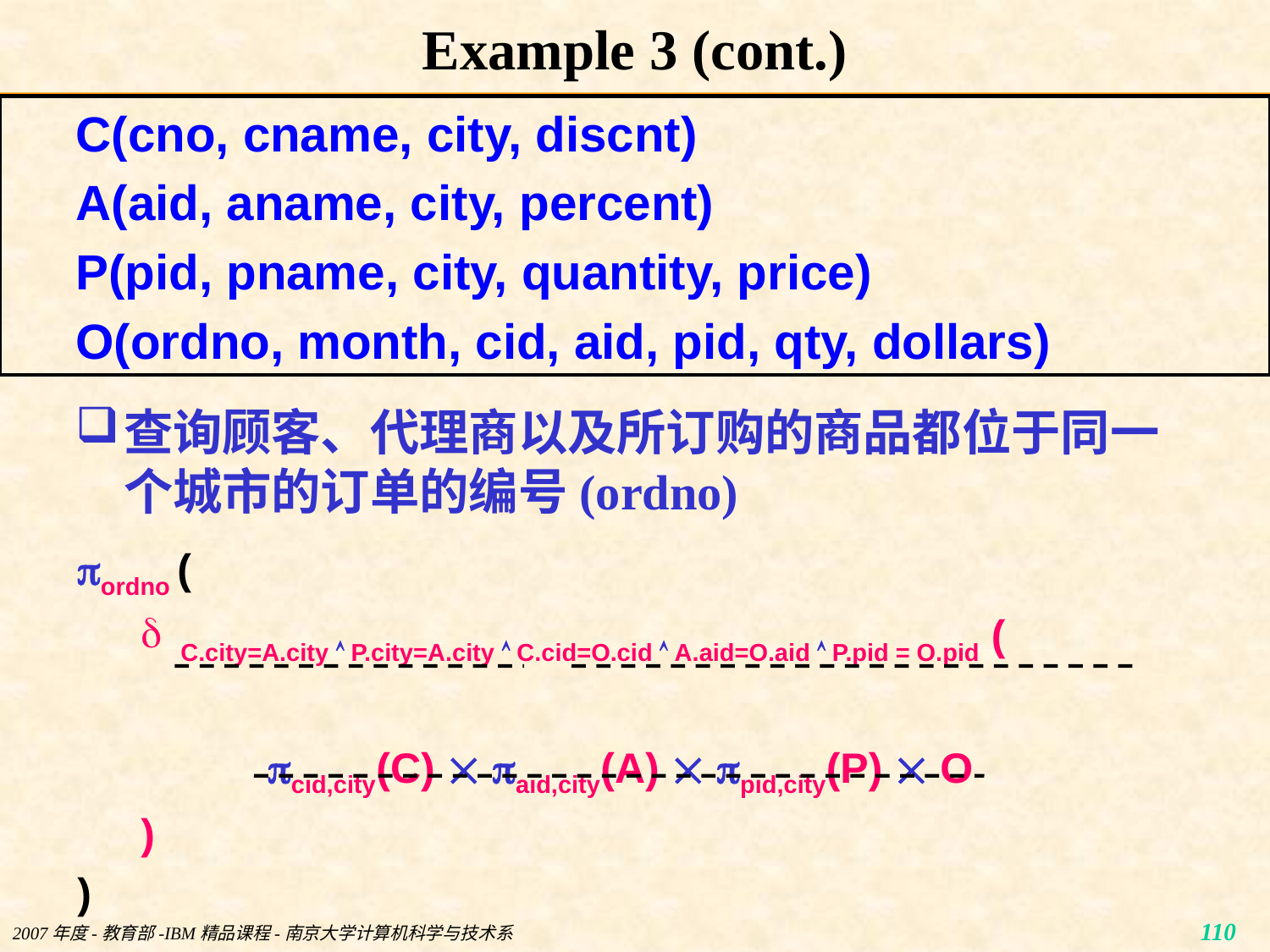

# Example 3 (cont.)
C(cno, cname, city, discnt)
A(aid, aname, city, percent)
P(pid, pname, city, quantity, price)
O(ordno, month, cid, aid, pid, qty, dollars)
查询顾客、代理商以及所订购的商品都位于同一个城市的订单的编号(ordno)
πordno (
C.city=A.city ∧ P.city=A.city ∧ C.cid=O.cid ∧ A.aid=O.aid ∧ P.pid = O.pid (

πcid,city(C) × πaid,city(A) × πpid,city(P) × O
)
)

110
2007年度-教育部-IBM精品课程-南京大学计算机科学与技术系